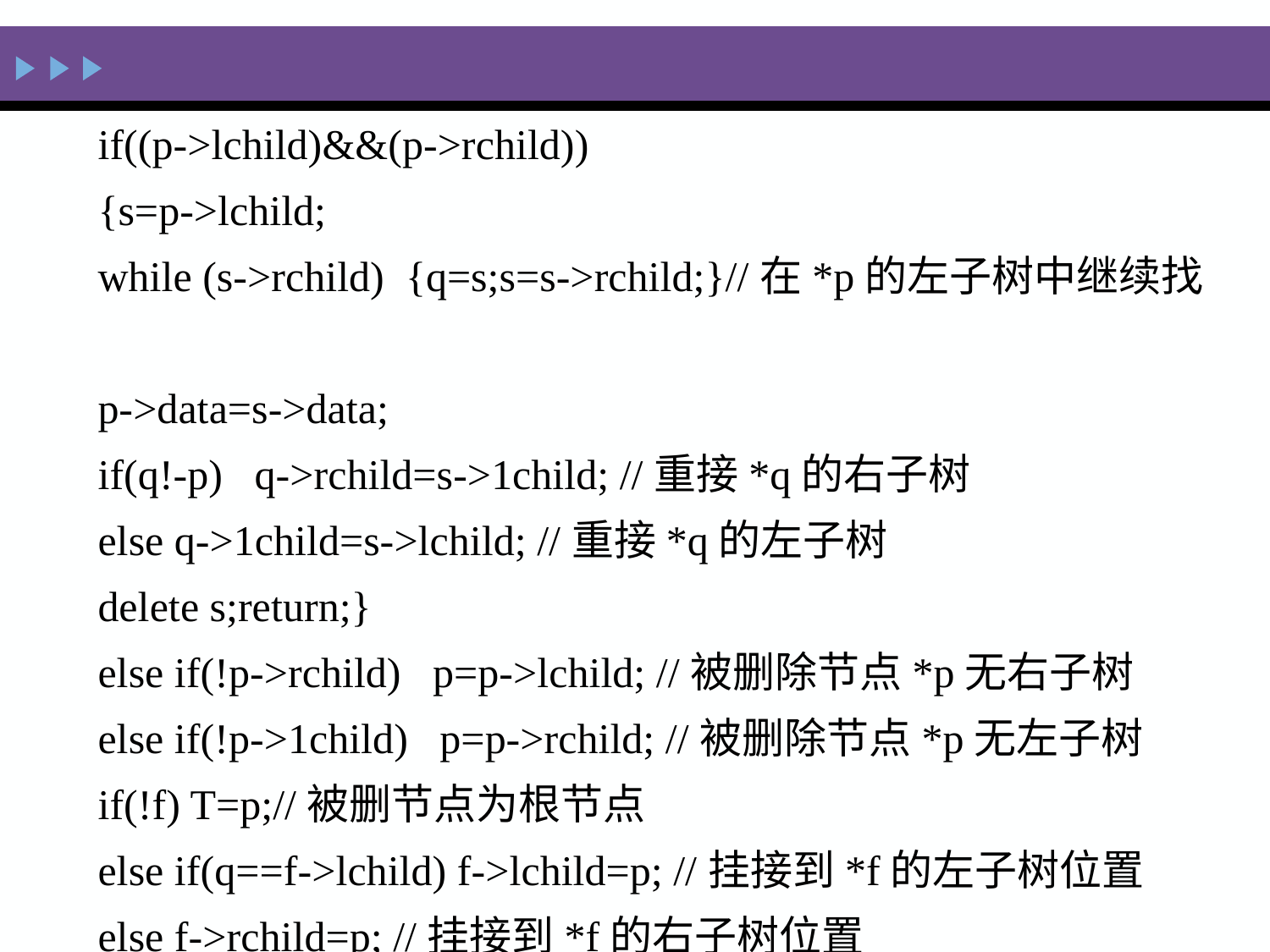

#
if((p->lchild)&&(p->rchild))
{s=p->lchild;
while (s->rchild)  {q=s;s=s->rchild;}//在*p的左子树中继续找
p->data=s->data;
if(q!-p)   q->rchild=s->1child; //重接*q的右子树
else q->1child=s->lchild; //重接*q的左子树
delete s;return;}
else if(!p->rchild)   p=p->lchild; //被删除节点*p无右子树
else if(!p->1child)   p=p->rchild; //被删除节点*p无左子树
if(!f) T=p;//被删节点为根节点
else if(q==f->lchild) f->lchild=p; //挂接到*f的左子树位置
else f->rchild=p; //挂接到*f的右子树位置
delete q;}